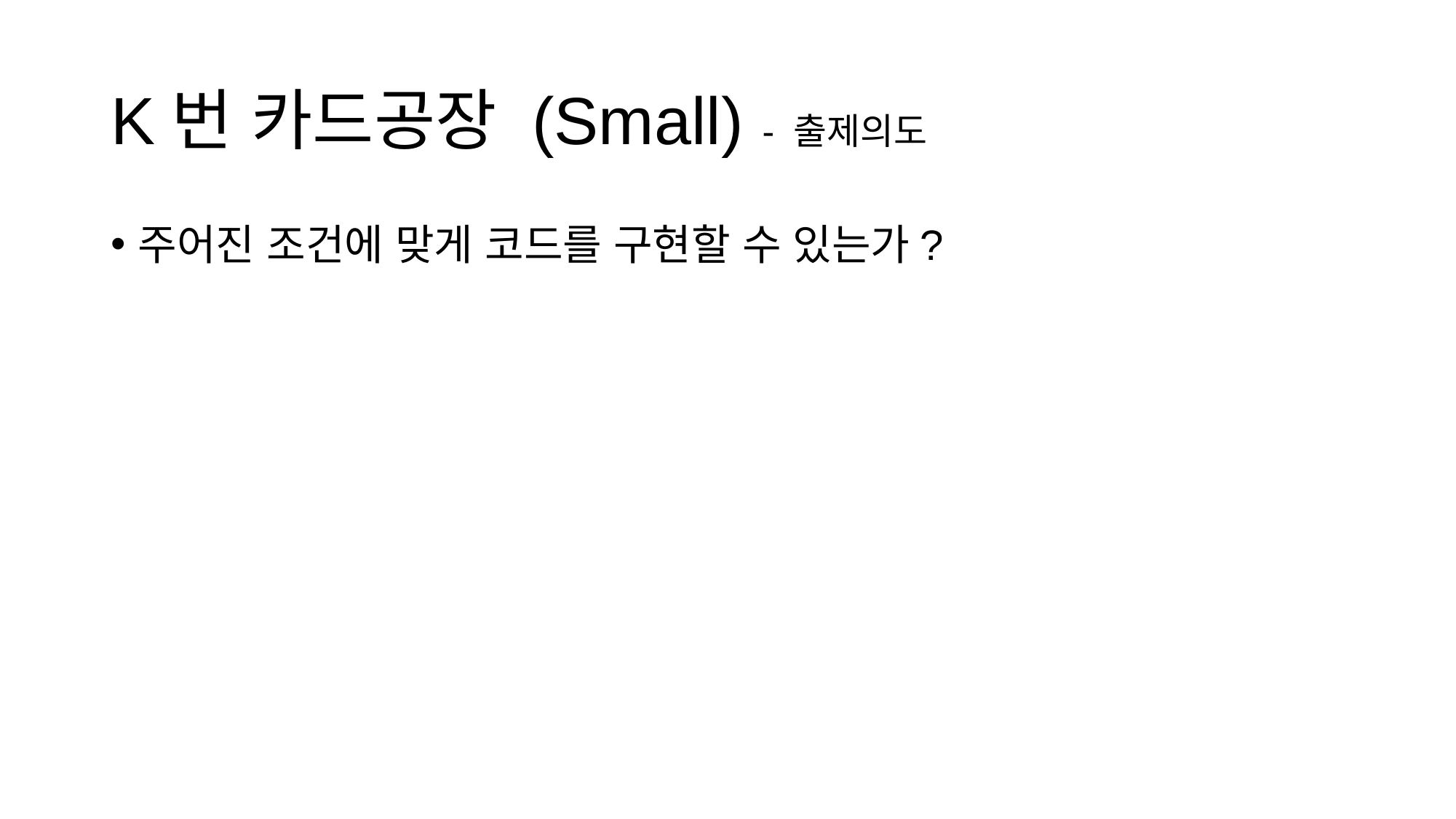

# K번 카드공장 (Small) - 출제의도
주어진 조건에 맞게 코드를 구현할 수 있는가?